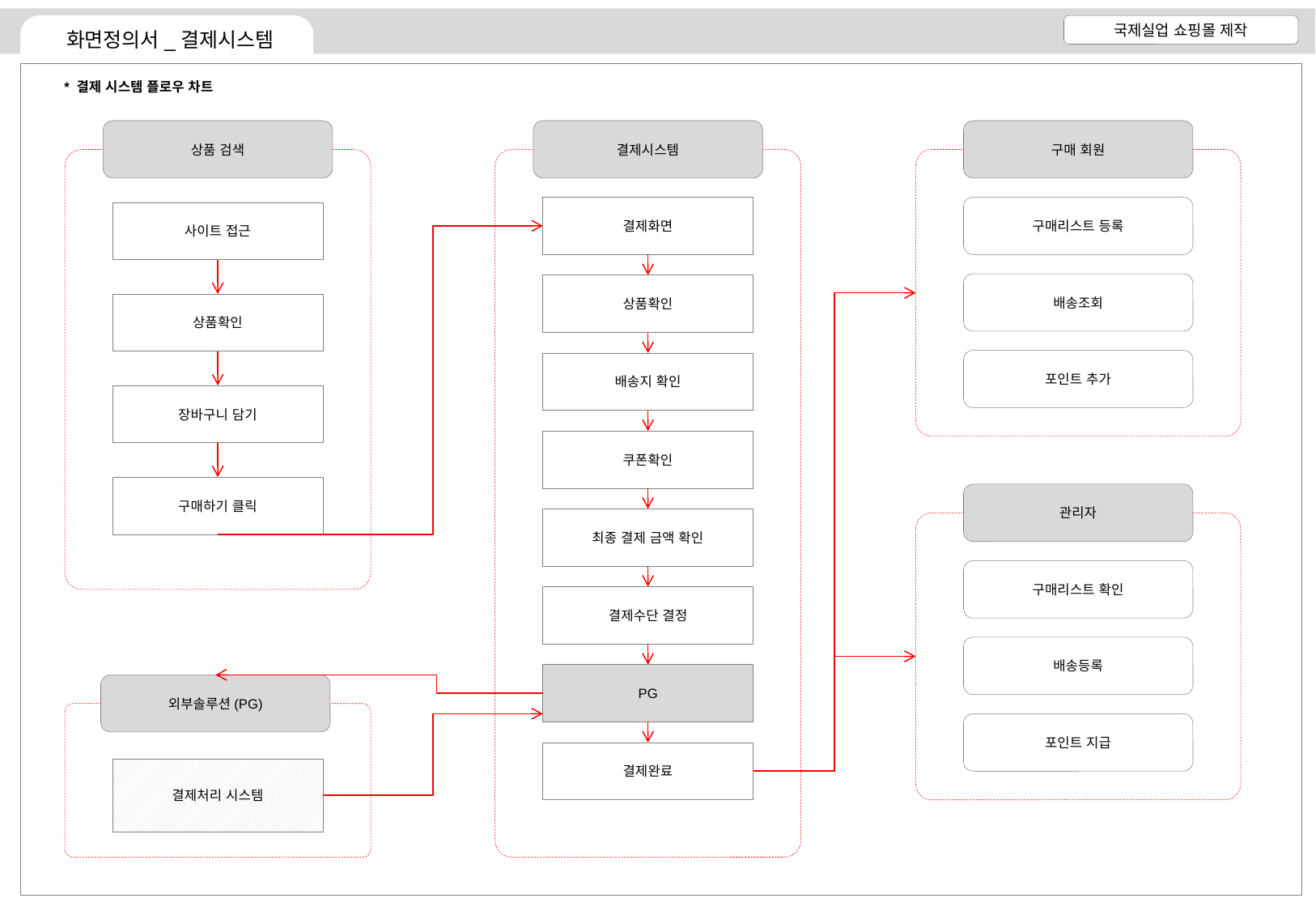

* 결제 시스템 플로우 차트
상품 검색
결제시스템
구매 회원

결제화면
구매리스트 등록
사이트 접근
배송조회
상품확인
상품확인
포인트 추가
배송지 확인
장바구니 담기
쿠폰확인
구매하기 클릭
관리자
최종 결제 금액 확인

구매리스트 확인
결제수단 결정
배송등록
PG
외부솔루션(PG)

포인트 지급
결제완료
결제처리 시스템